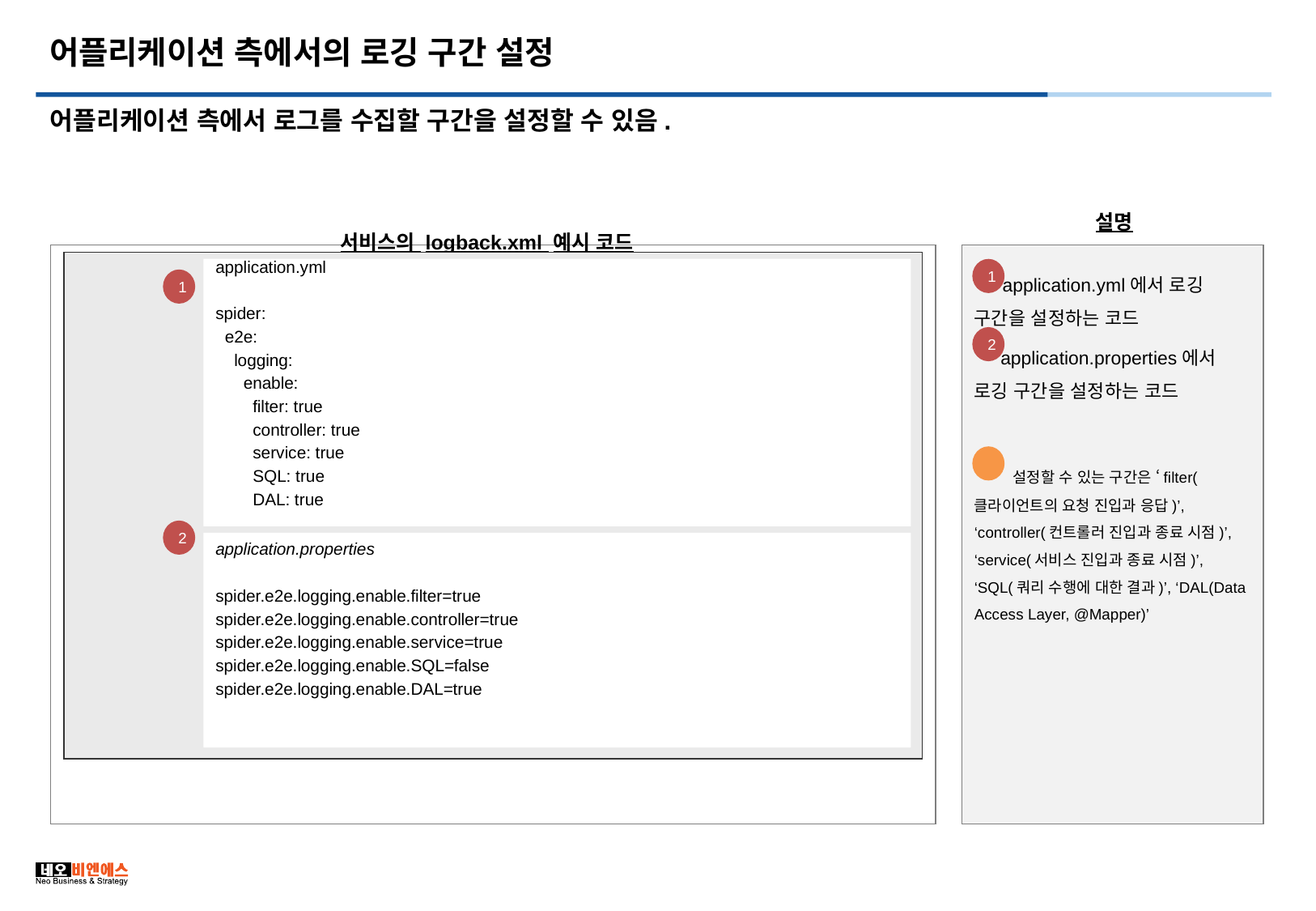

# 어플리케이션 측에서의 로깅 구간 설정
어플리케이션 측에서 로그를 수집할 구간을 설정할 수 있음.

설명
서비스의 logback.xml 예시 코드

     application.yml에서 로깅 구간을 설정하는 코드
     application.properties에서 로깅 구간을 설정하는 코드

      설정할 수 있는 구간은 ‘filter(클라이언트의 요청 진입과 응답)’, ‘controller(컨트롤러 진입과 종료 시점)’,  ‘service(서비스 진입과 종료 시점)’, ‘SQL(쿼리 수행에 대한 결과)’, ‘DAL(Data Access Layer, @Mapper)’

application.yml

spider:
  e2e:
    logging:
      enable:
        filter: true
        controller: true
        service: true
        SQL: true
        DAL: true

1
1
2

3
2
application.properties

spider.e2e.logging.enable.filter=true
spider.e2e.logging.enable.controller=true
spider.e2e.logging.enable.service=true
spider.e2e.logging.enable.SQL=false
spider.e2e.logging.enable.DAL=true